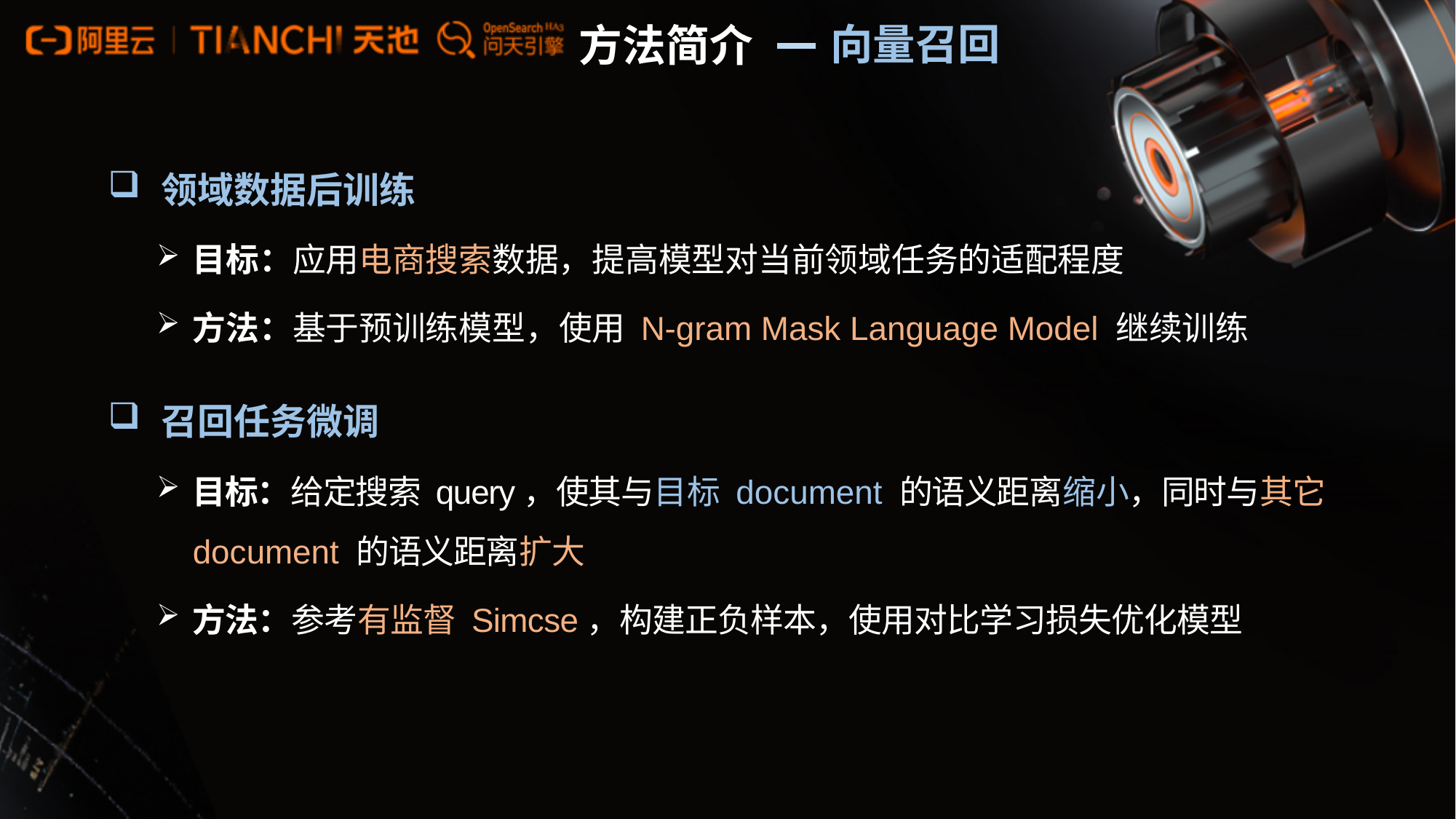

向量召回
方法简介
 领域数据后训练
目标：应用电商搜索数据，提高模型对当前领域任务的适配程度
方法：基于预训练模型，使用 N-gram Mask Language Model 继续训练
 召回任务微调
目标：给定搜索 query，使其与目标 document 的语义距离缩小，同时与其它  document 的语义距离扩大
方法：参考有监督 Simcse，构建正负样本，使用对比学习损失优化模型
10